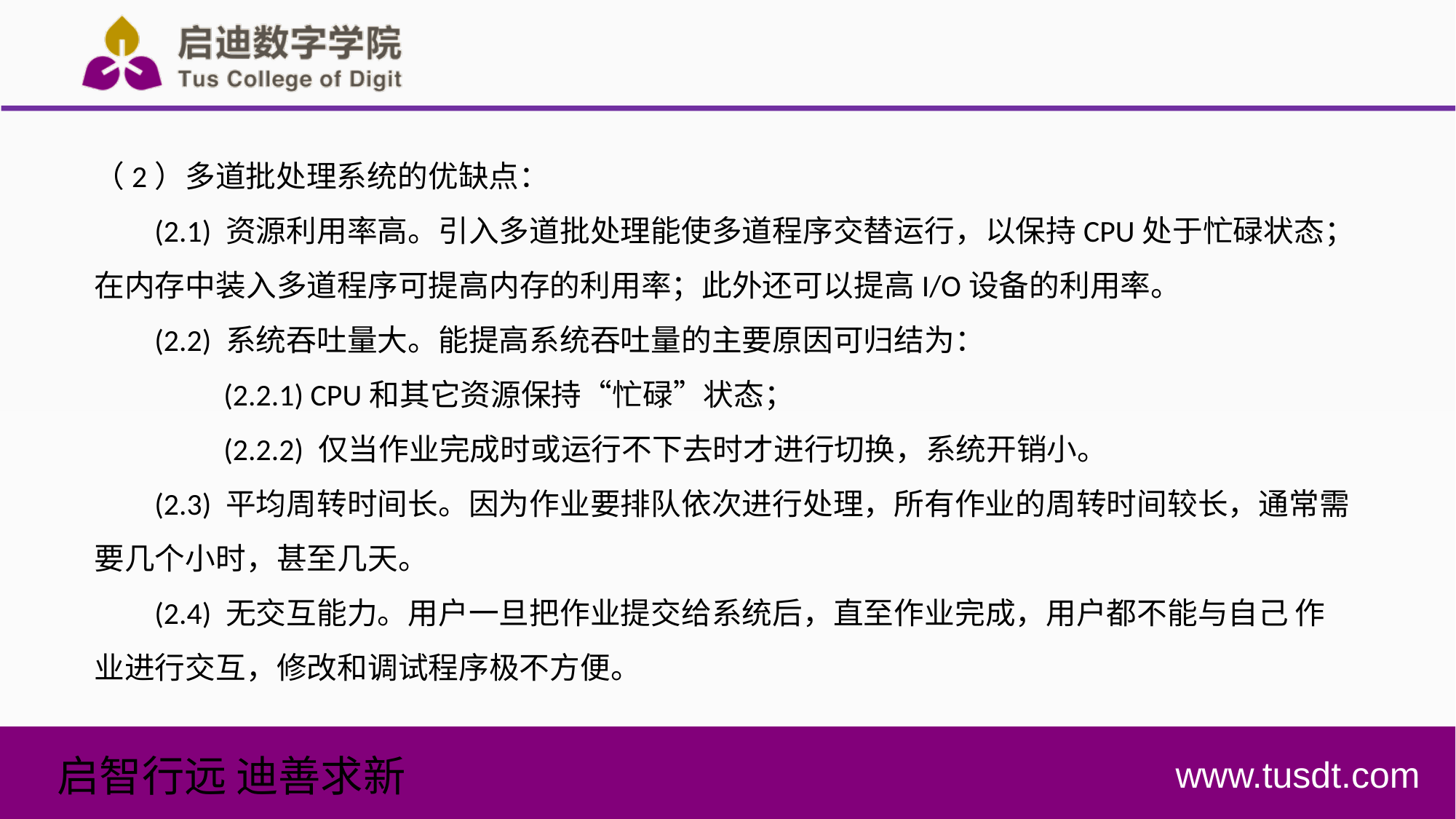

（2）多道批处理系统的优缺点：
(2.1) 资源利用率高。引入多道批处理能使多道程序交替运行，以保持CPU处于忙碌状态；在内存中装入多道程序可提高内存的利用率；此外还可以提高I/O设备的利用率。
(2.2) 系统吞吐量大。能提高系统吞吐量的主要原因可归结为：
          (2.2.1) CPU和其它资源保持“忙碌”状态；
          (2.2.2) 仅当作业完成时或运行不下去时才进行切换，系统开销小。
(2.3) 平均周转时间长。因为作业要排队依次进行处理，所有作业的周转时间较长，通常需要几个小时，甚至几天。
(2.4) 无交互能力。用户一旦把作业提交给系统后，直至作业完成，用户都不能与自己	作业进行交互，修改和调试程序极不方便。